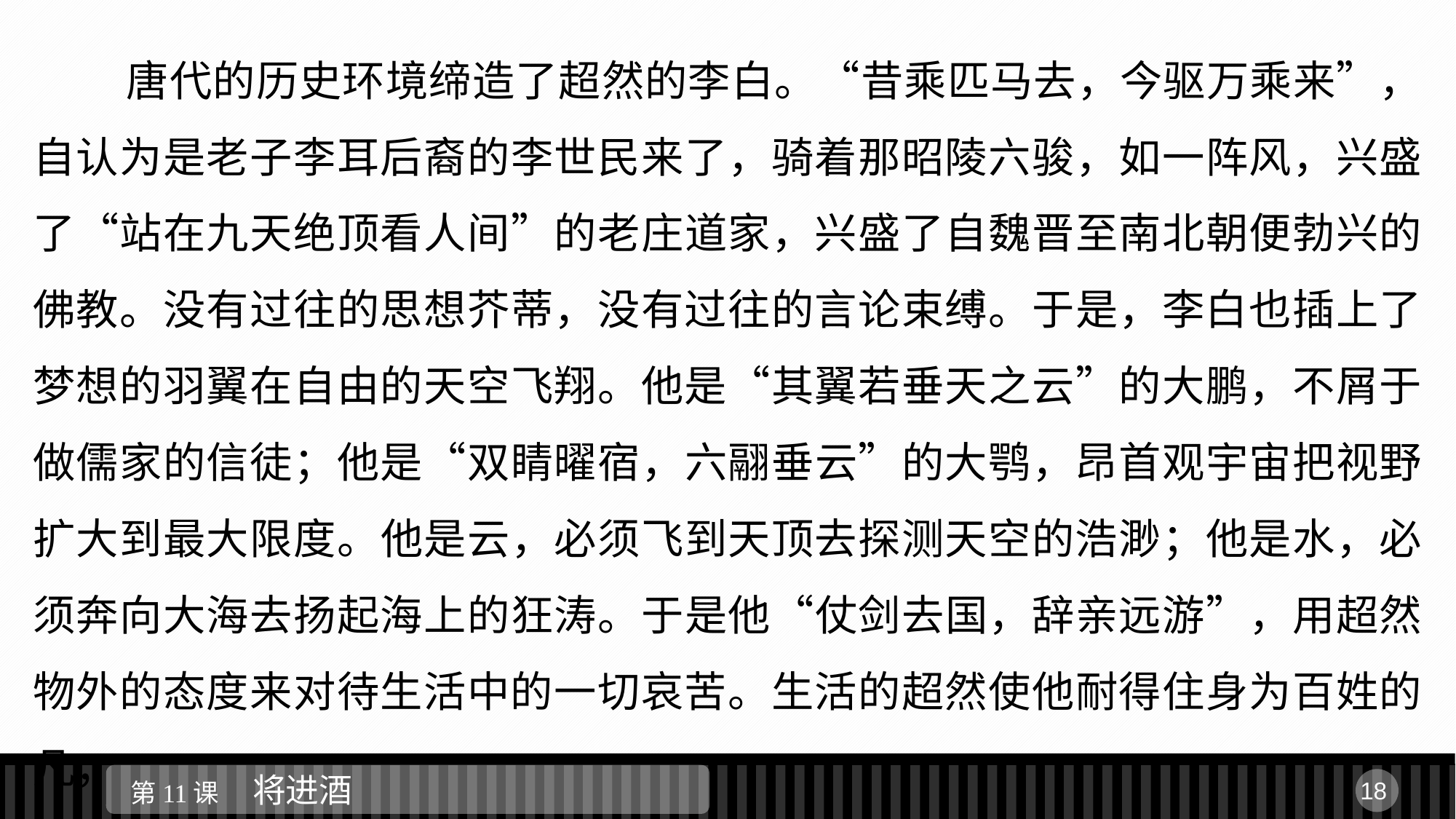

唐代的历史环境缔造了超然的李白。“昔乘匹马去，今驱万乘来”，自认为是老子李耳后裔的李世民来了，骑着那昭陵六骏，如一阵风，兴盛了“站在九天绝顶看人间”的老庄道家，兴盛了自魏晋至南北朝便勃兴的佛教。没有过往的思想芥蒂，没有过往的言论束缚。于是，李白也插上了梦想的羽翼在自由的天空飞翔。他是“其翼若垂天之云”的大鹏，不屑于做儒家的信徒；他是“双睛曜宿，六翮垂云”的大鹗，昂首观宇宙把视野扩大到最大限度。他是云，必须飞到天顶去探测天空的浩渺；他是水，必须奔向大海去扬起海上的狂涛。于是他“仗剑去国，辞亲远游”，用超然物外的态度来对待生活中的一切哀苦。生活的超然使他耐得住身为百姓的凡，